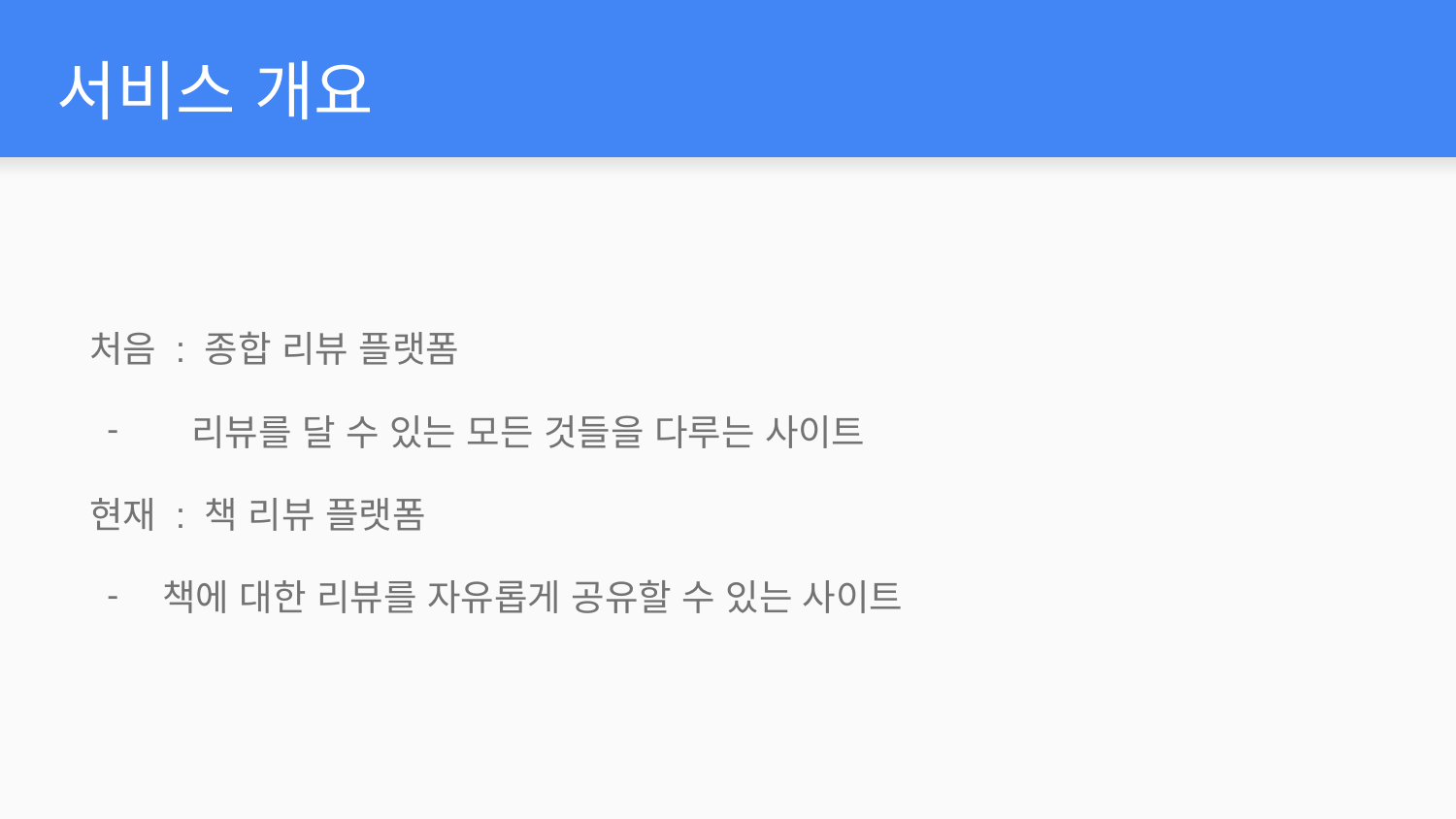

# 서비스 개요
처음 : 종합 리뷰 플랫폼
  리뷰를 달 수 있는 모든 것들을 다루는 사이트
현재 : 책 리뷰 플랫폼
책에 대한 리뷰를 자유롭게 공유할 수 있는 사이트